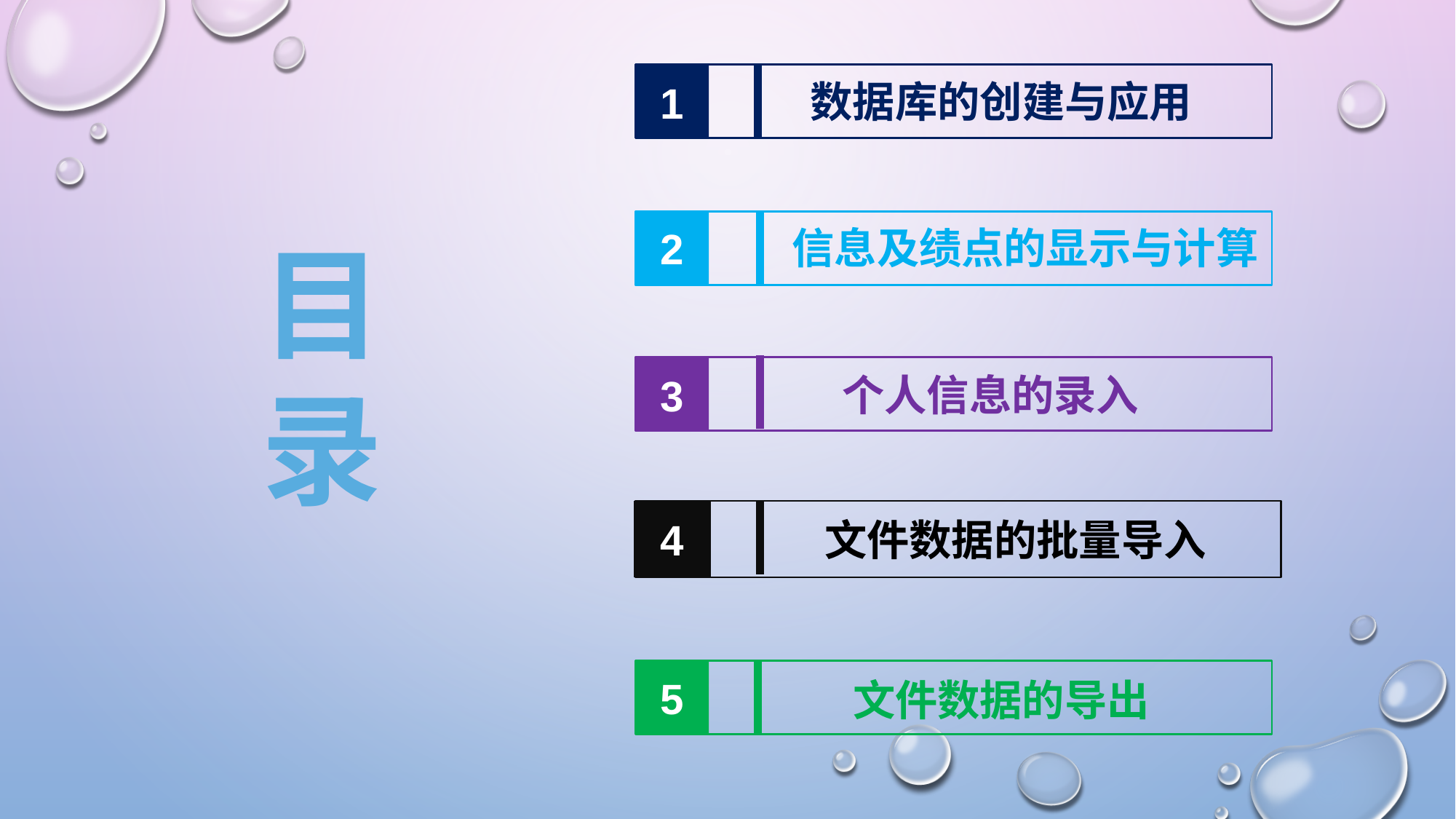

1
数据库的创建与应用
2

信息及绩点的显示与计算
目
录

3
个人信息的录入

4
文件数据的批量导入
5

文件数据的导出